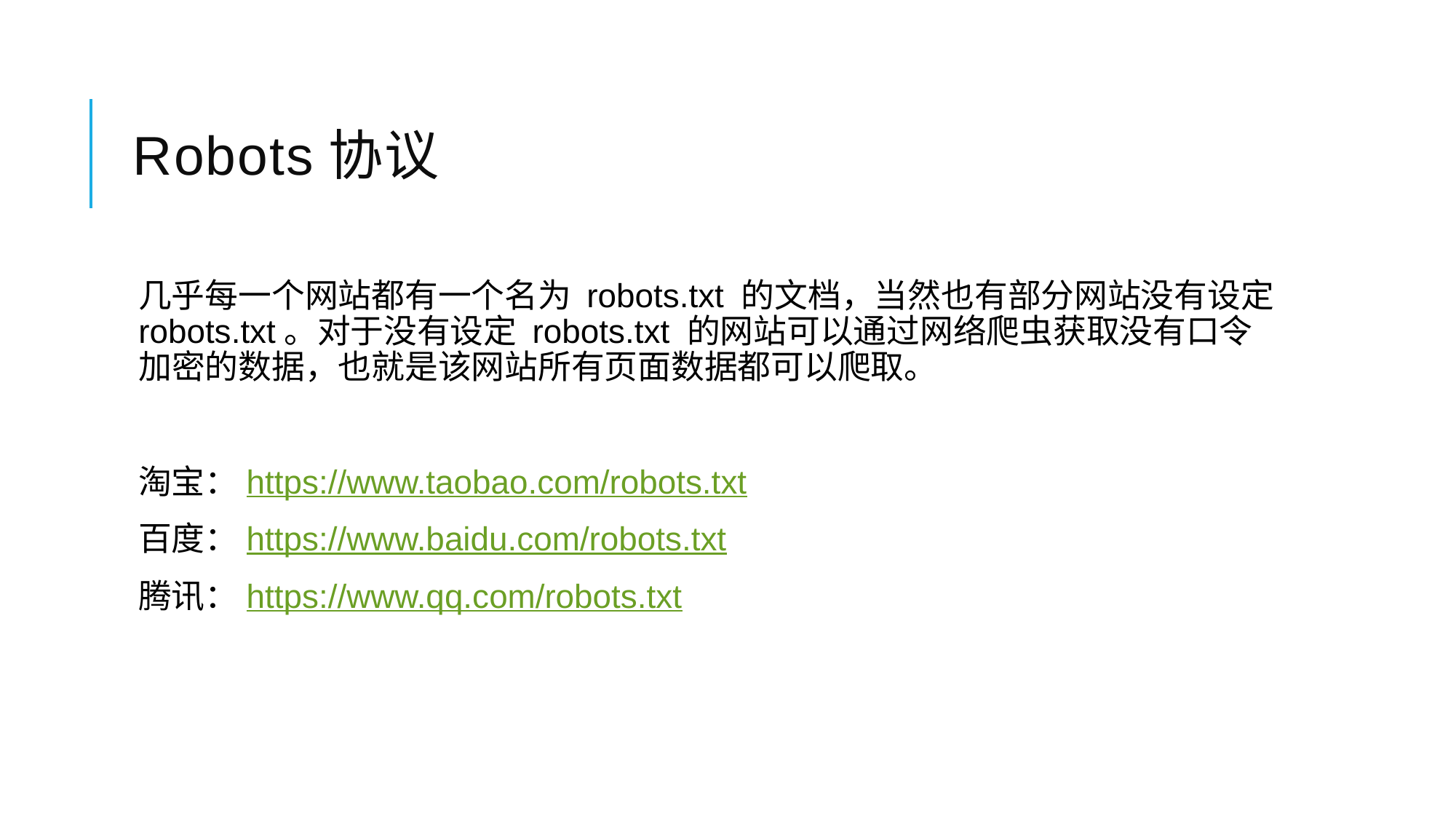

# Robots协议
几乎每一个网站都有一个名为 robots.txt 的文档，当然也有部分网站没有设定 robots.txt。对于没有设定 robots.txt 的网站可以通过网络爬虫获取没有口令加密的数据，也就是该网站所有页面数据都可以爬取。

淘宝：https://www.taobao.com/robots.txt
百度：https://www.baidu.com/robots.txt
腾讯：https://www.qq.com/robots.txt